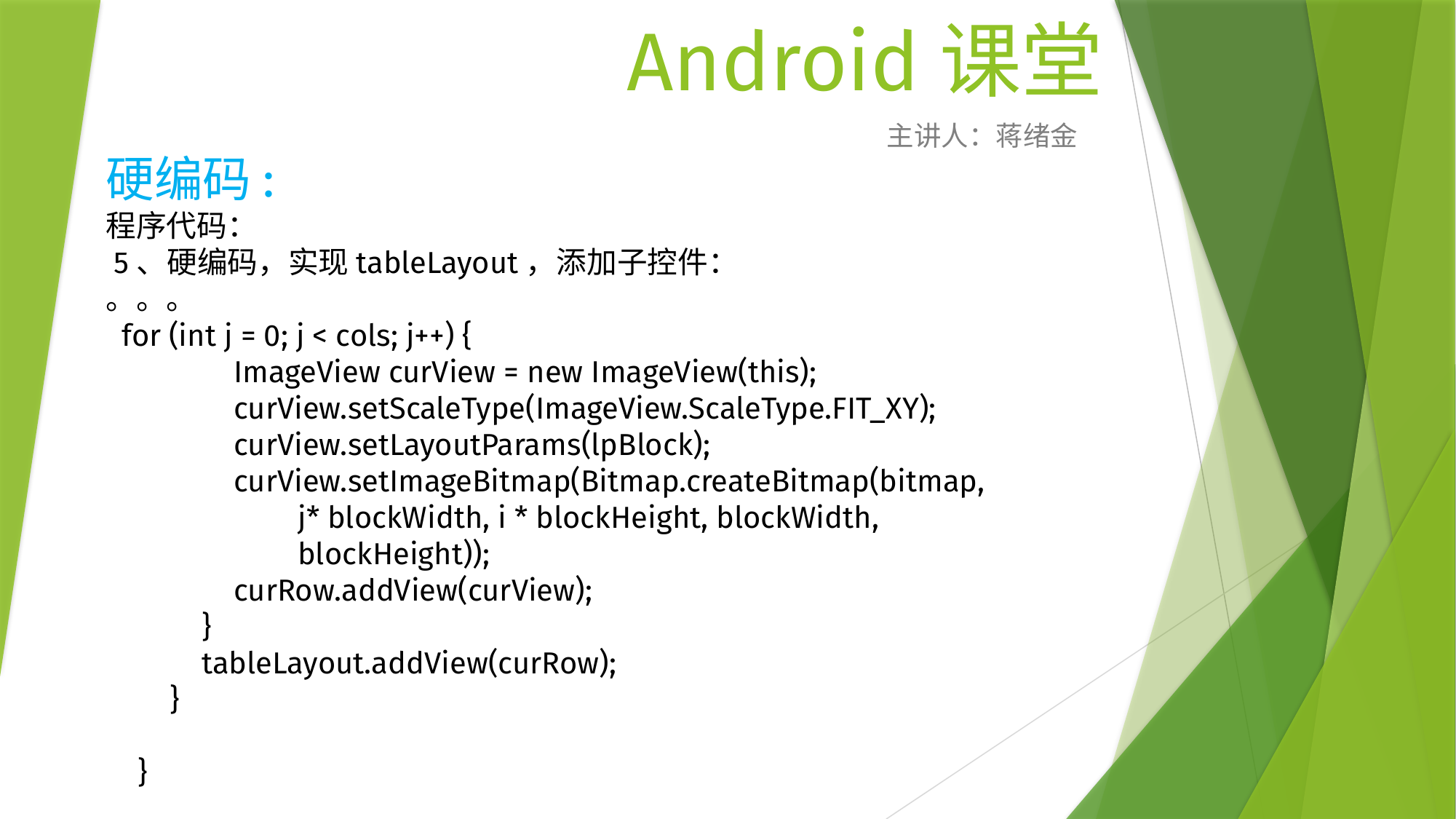

# Android课堂
主讲人：蒋绪金
硬编码:
程序代码：
 5、硬编码，实现tableLayout，添加子控件：
。。。
  for (int j = 0; j < cols; j++) {
                ImageView curView = new ImageView(this);
                curView.setScaleType(ImageView.ScaleType.FIT_XY);
                curView.setLayoutParams(lpBlock);
                curView.setImageBitmap(Bitmap.createBitmap(bitmap,
                        j* blockWidth, i * blockHeight, blockWidth,
                        blockHeight));
                curRow.addView(curView);
            }
            tableLayout.addView(curRow);
        }

    }